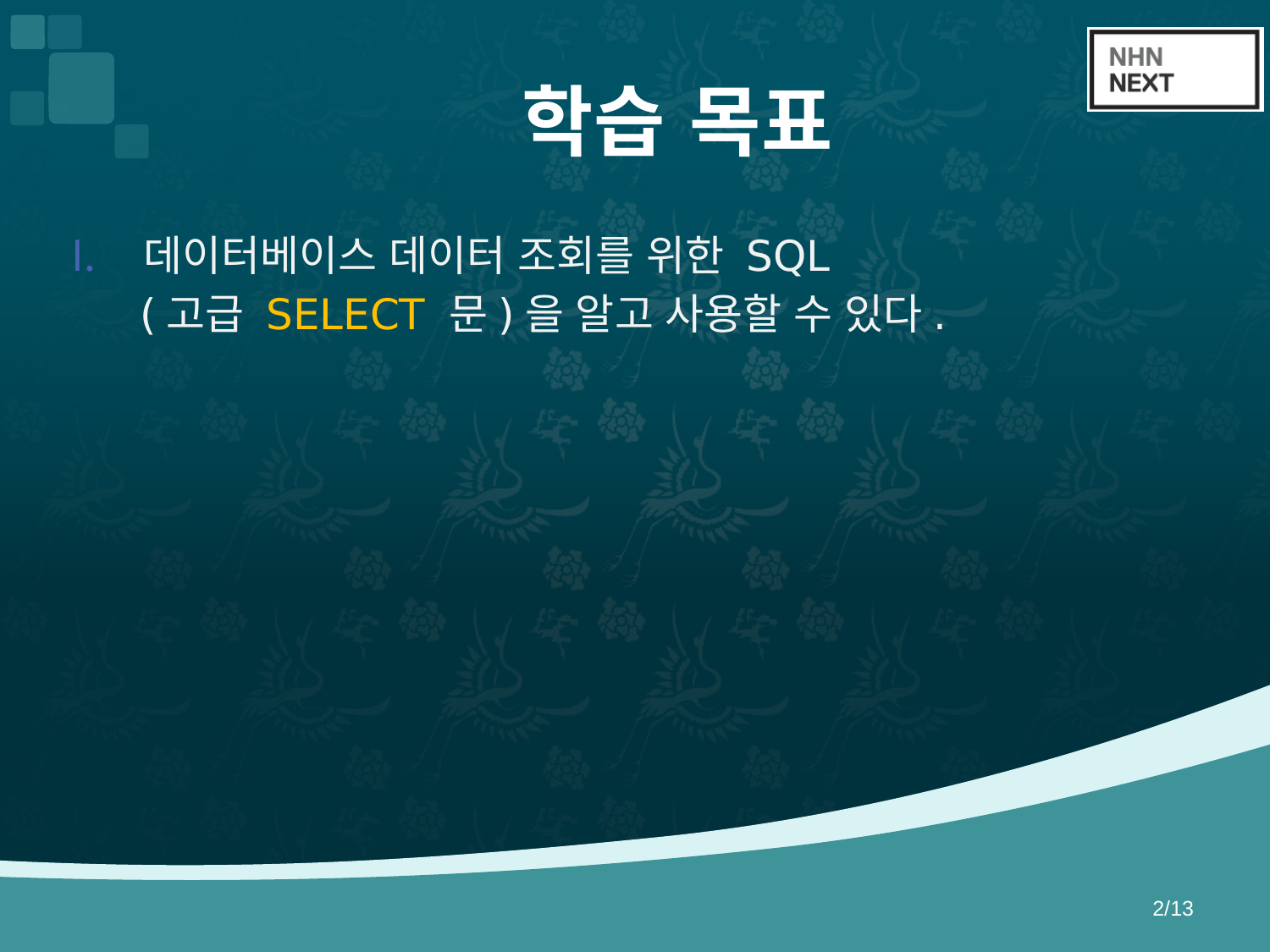

# 학습 목표
데이터베이스 데이터 조회를 위한 SQL
     (고급 SELECT 문)을 알고 사용할 수 있다.

2/13